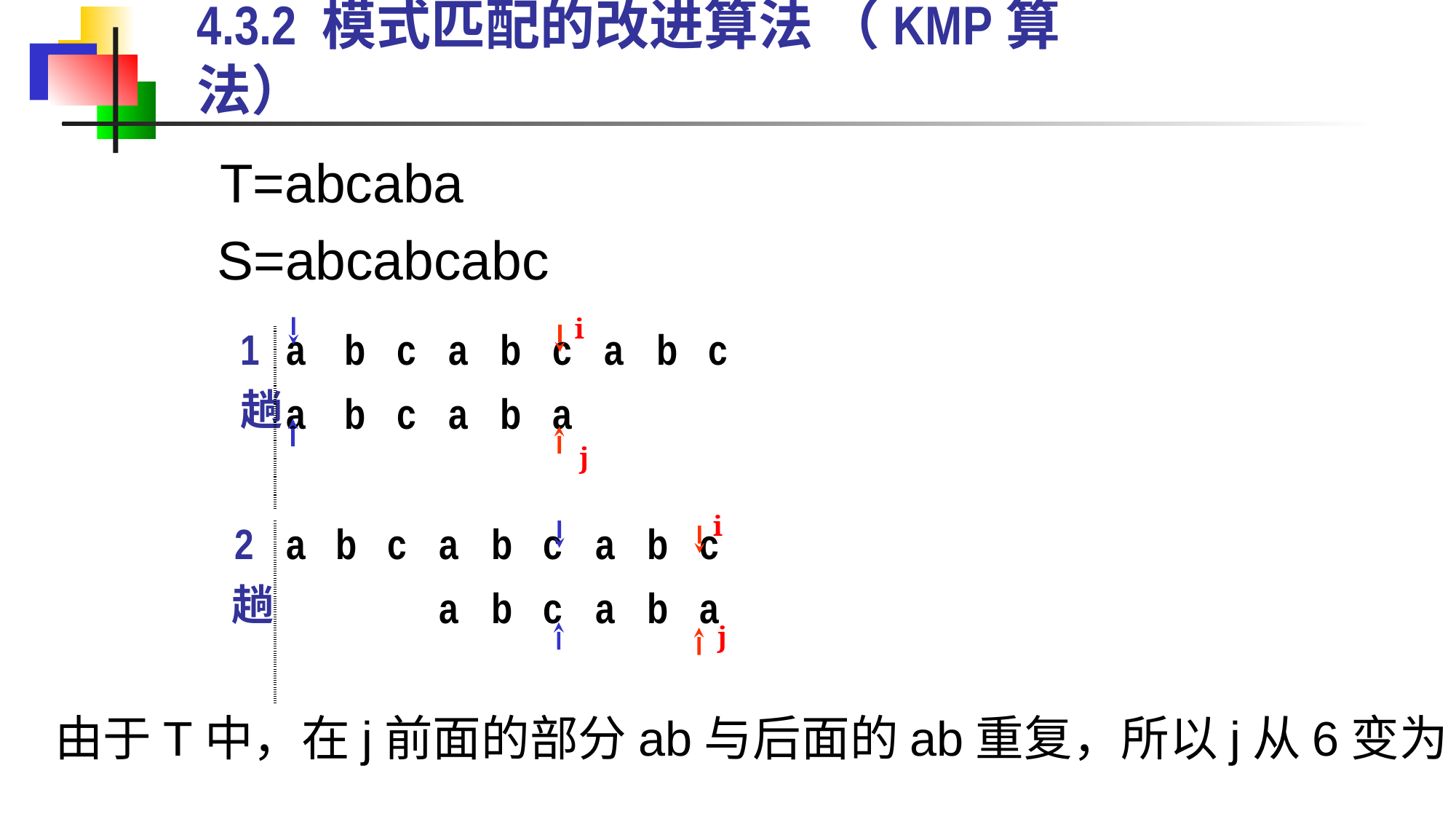

# 4.3.2 模式匹配的改进算法 （KMP算法）
T=abcaba
S=abcabcabc
i

| 1趟 | a | b | c | a | b | c | a | b | c |  |  |  |  |
| --- | --- | --- | --- | --- | --- | --- | --- | --- | --- | --- | --- | --- | --- |
|  | a | b | c | a | b | a |  |  |  |  |  |  |  |
j
i

| 2趟 | a | b | c | a | b | c | a | b | c |  |  |  |  |
| --- | --- | --- | --- | --- | --- | --- | --- | --- | --- | --- | --- | --- | --- |
|  |  |  |  | a | b | c | a | b | a |  |  |  |  |

j
由于T中，在j前面的部分ab与后面的ab重复，所以j从6变为3